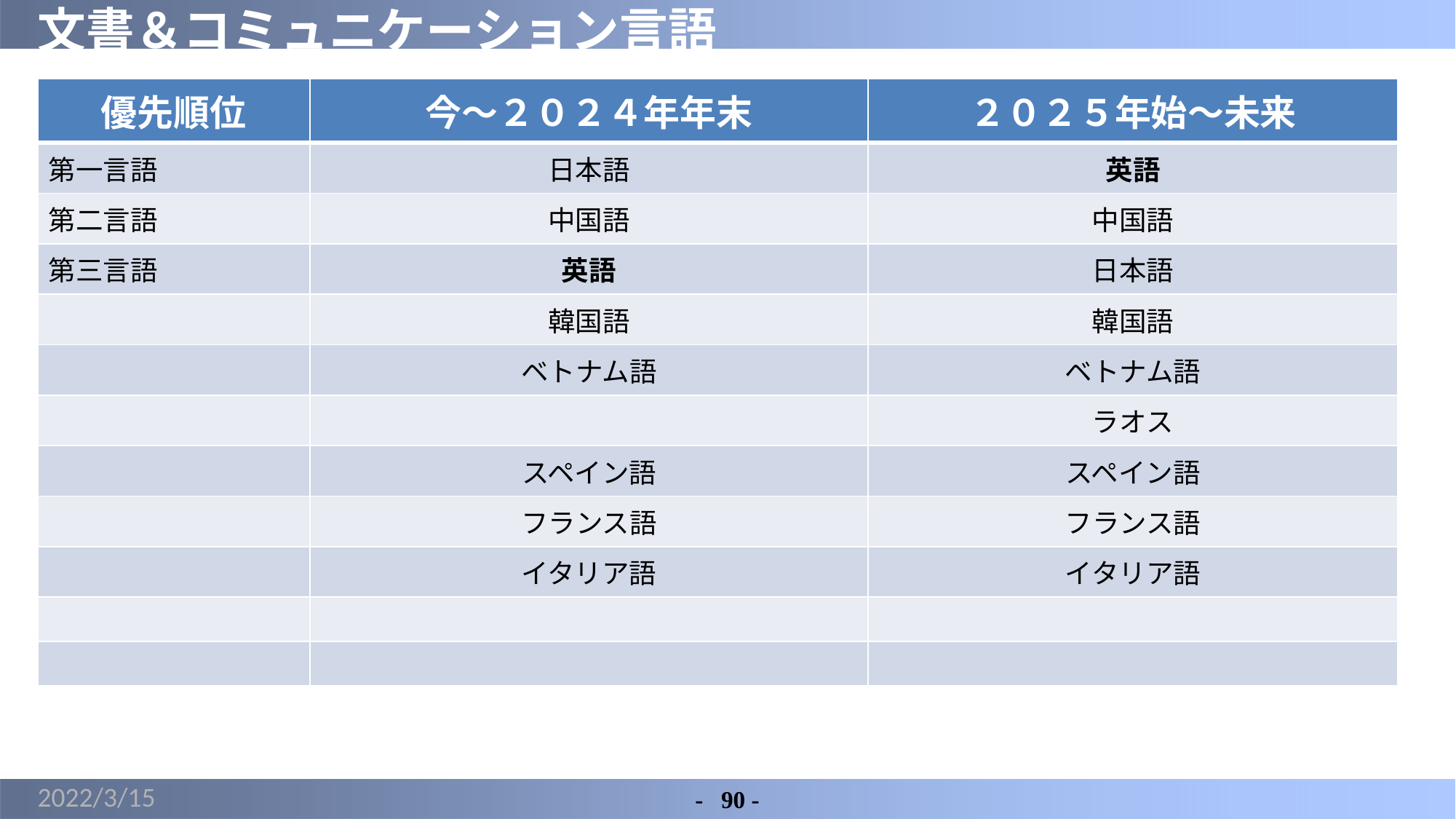

# 文書＆コミュニケーション言語
| 優先順位 | 今～２０２４年年末 | ２０２５年始～未来 |
| --- | --- | --- |
| 第一言語 | 日本語 | 英語 |
| 第二言語 | 中国語 | 中国語 |
| 第三言語 | 英語 | 日本語 |
|  | 韓国語 | 韓国語 |
|  | ベトナム語 | ベトナム語 |
|  |  | ラオス |
|  | スペイン語 | スペイン語 |
|  | フランス語 | フランス語 |
|  | イタリア語 | イタリア語 |
|  |  |  |
|  |  |  |
2022/3/15
-	90 -